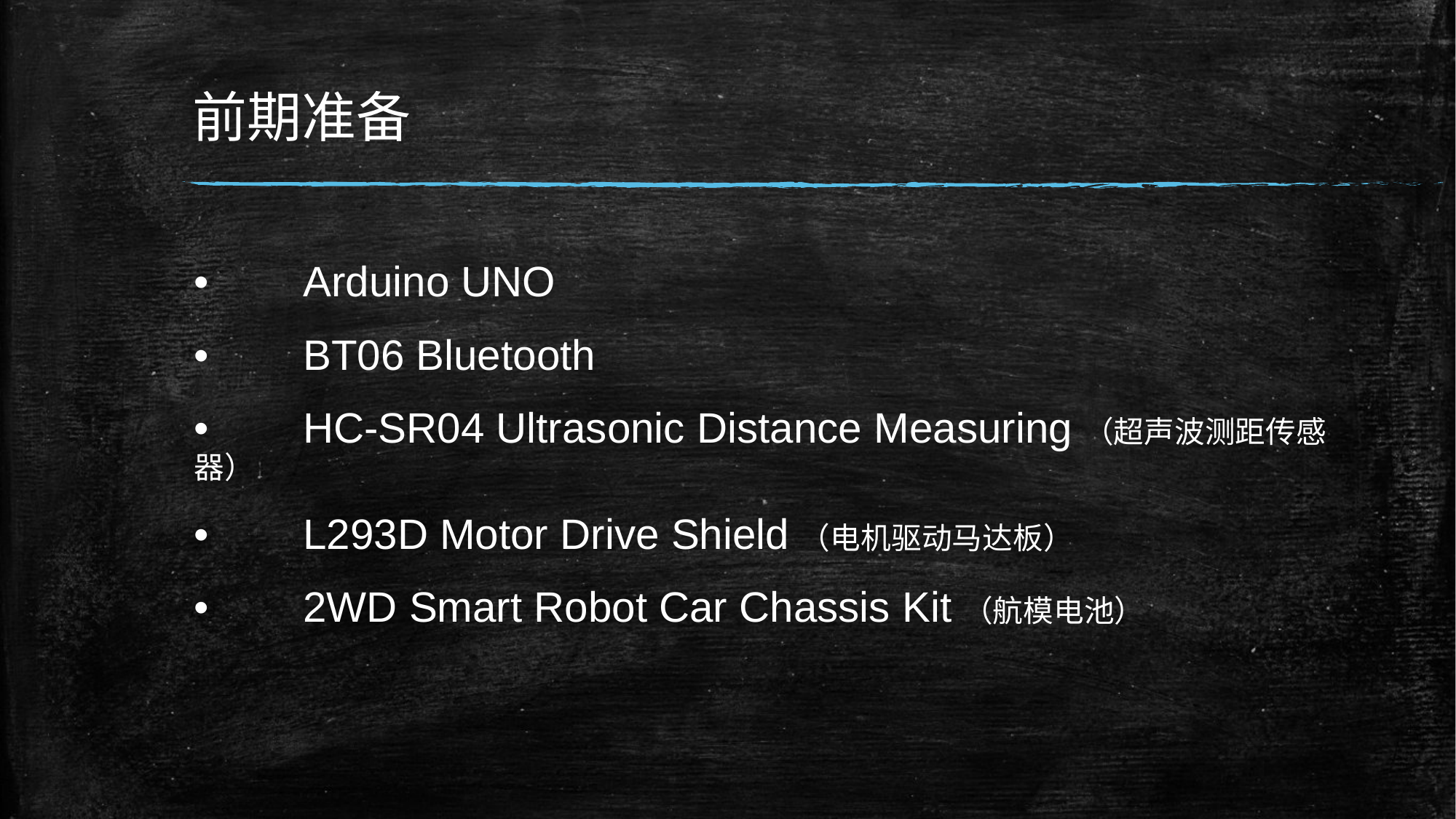

# 前期准备
•	Arduino UNO
•	BT06 Bluetooth
•	HC-SR04 Ultrasonic Distance Measuring（超声波测距传感器）
•	L293D Motor Drive Shield（电机驱动马达板）
•	2WD Smart Robot Car Chassis Kit（航模电池）